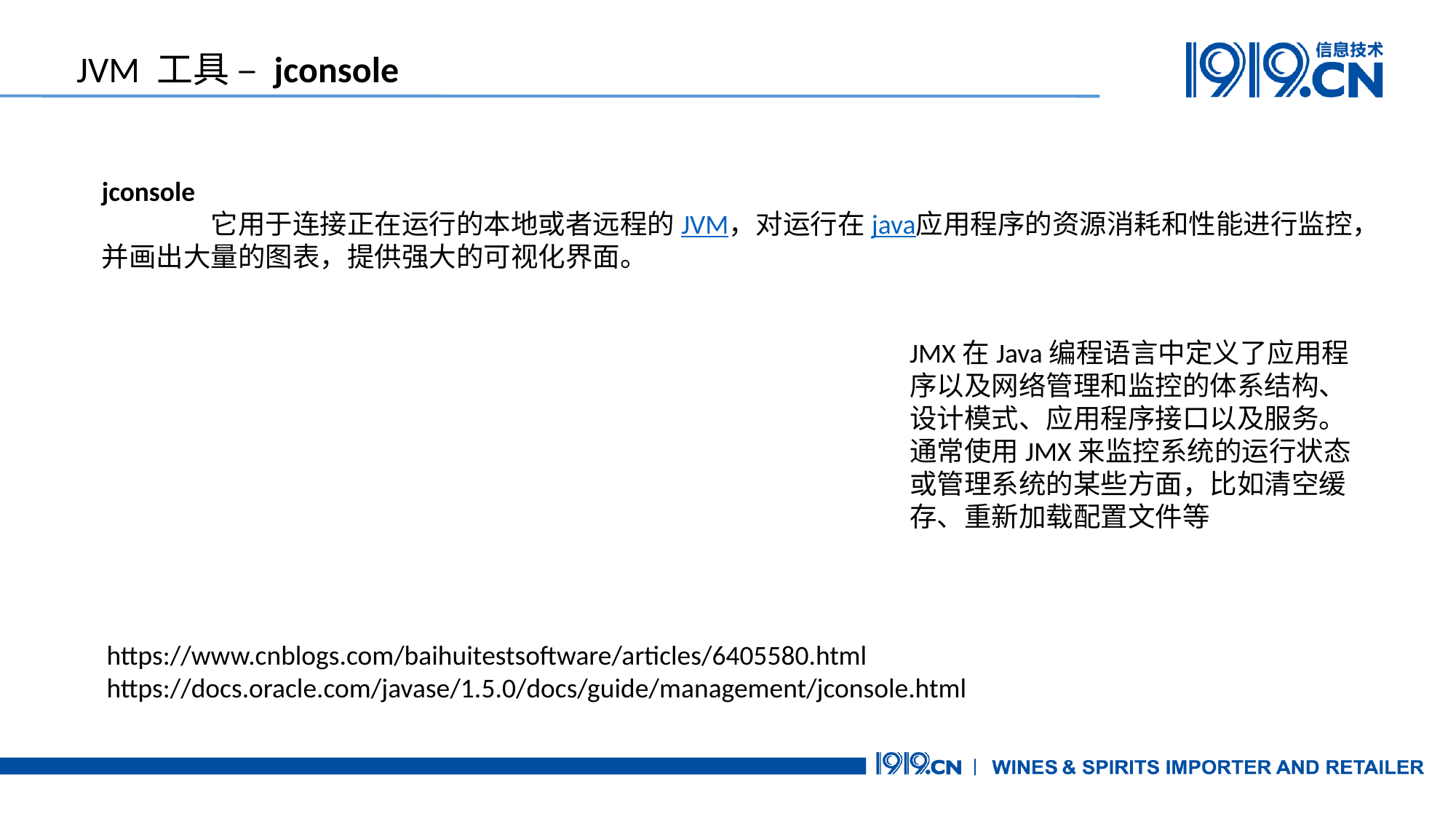

JVM 工具 – jconsole
jconsole
	它用于连接正在运行的本地或者远程的JVM，对运行在java应用程序的资源消耗和性能进行监控，并画出大量的图表，提供强大的可视化界面。
JMX在Java编程语言中定义了应用程序以及网络管理和监控的体系结构、设计模式、应用程序接口以及服务。
通常使用JMX来监控系统的运行状态或管理系统的某些方面，比如清空缓存、重新加载配置文件等
https://www.cnblogs.com/baihuitestsoftware/articles/6405580.html
https://docs.oracle.com/javase/1.5.0/docs/guide/management/jconsole.html
31